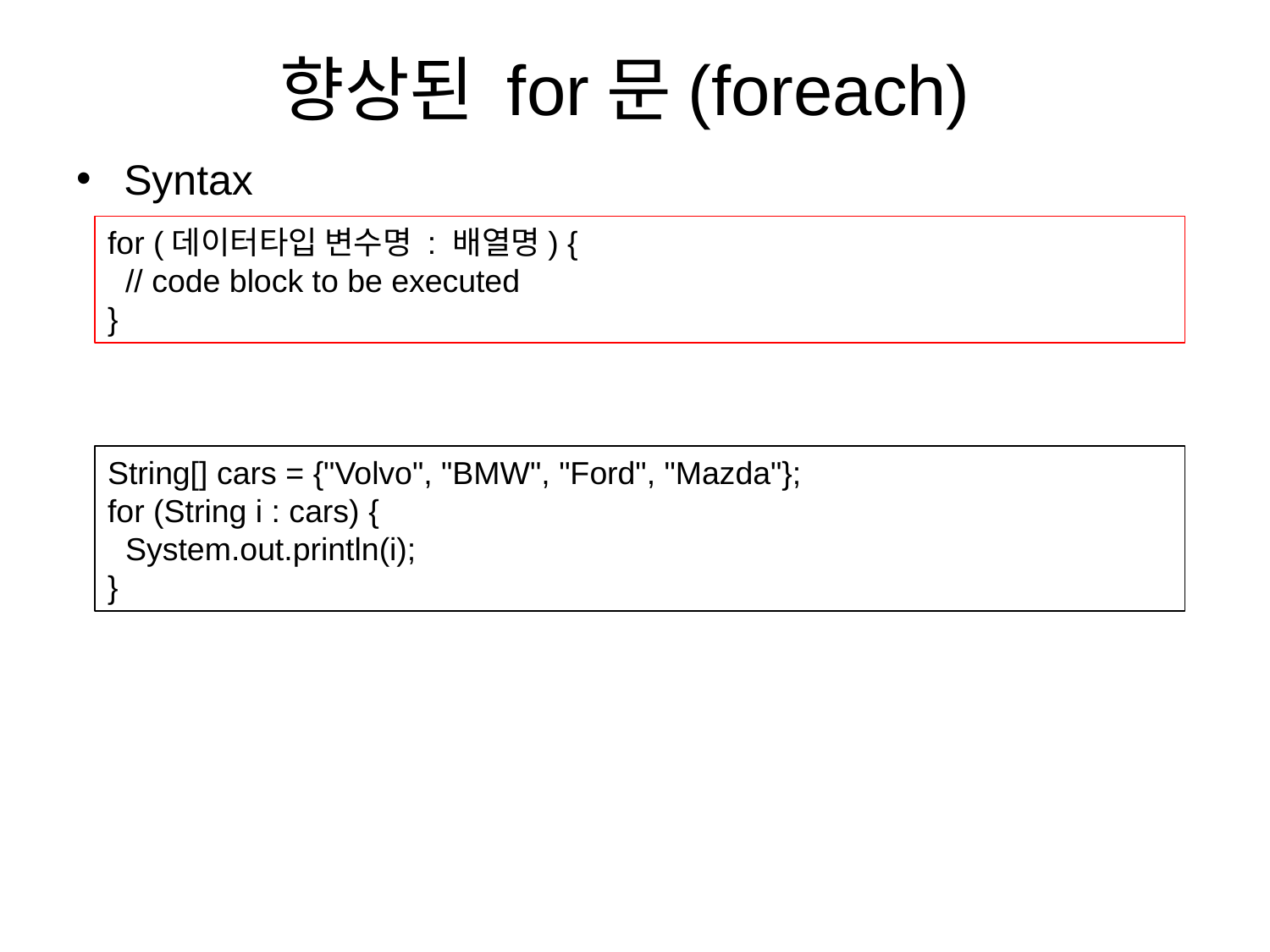

# 향상된 for문(foreach)
Syntax
for (데이터타입 변수명 : 배열명) {
  // code block to be executed
}
String[] cars = {"Volvo", "BMW", "Ford", "Mazda"};
for (String i : cars) {
  System.out.println(i);
}